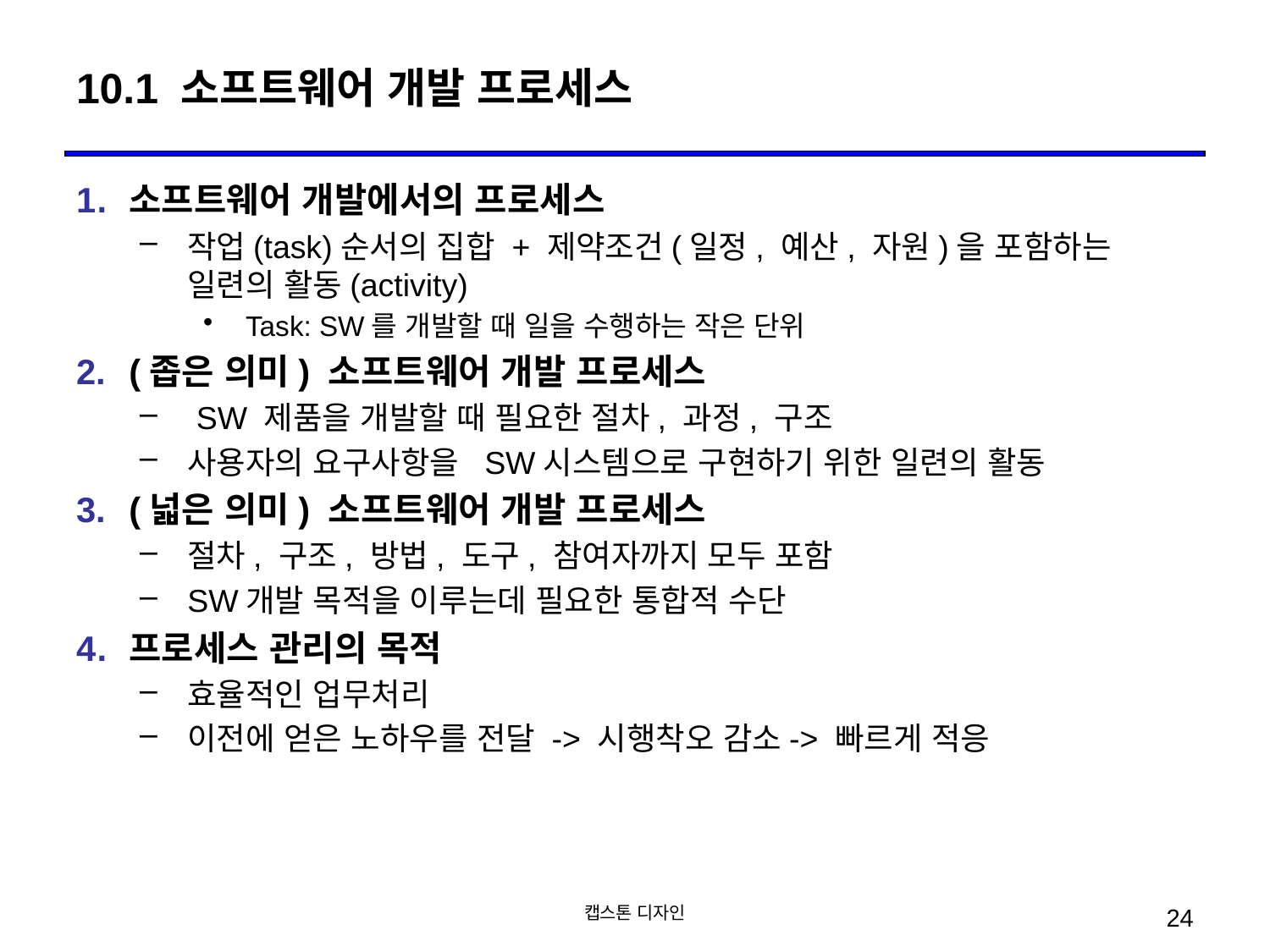

# 10.1 소프트웨어 개발 프로세스
소프트웨어 개발에서의 프로세스
작업(task)순서의 집합 + 제약조건(일정, 예산, 자원)을 포함하는 일련의 활동(activity)
Task: SW를 개발할 때 일을 수행하는 작은 단위
(좁은 의미) 소프트웨어 개발 프로세스
 SW 제품을 개발할 때 필요한 절차, 과정, 구조
사용자의 요구사항을  SW시스템으로 구현하기 위한 일련의 활동
(넓은 의미) 소프트웨어 개발 프로세스
절차, 구조, 방법, 도구, 참여자까지 모두 포함
SW개발 목적을 이루는데 필요한 통합적 수단
프로세스 관리의 목적
효율적인 업무처리
이전에 얻은 노하우를 전달 -> 시행착오 감소-> 빠르게 적응
캡스톤 디자인
24